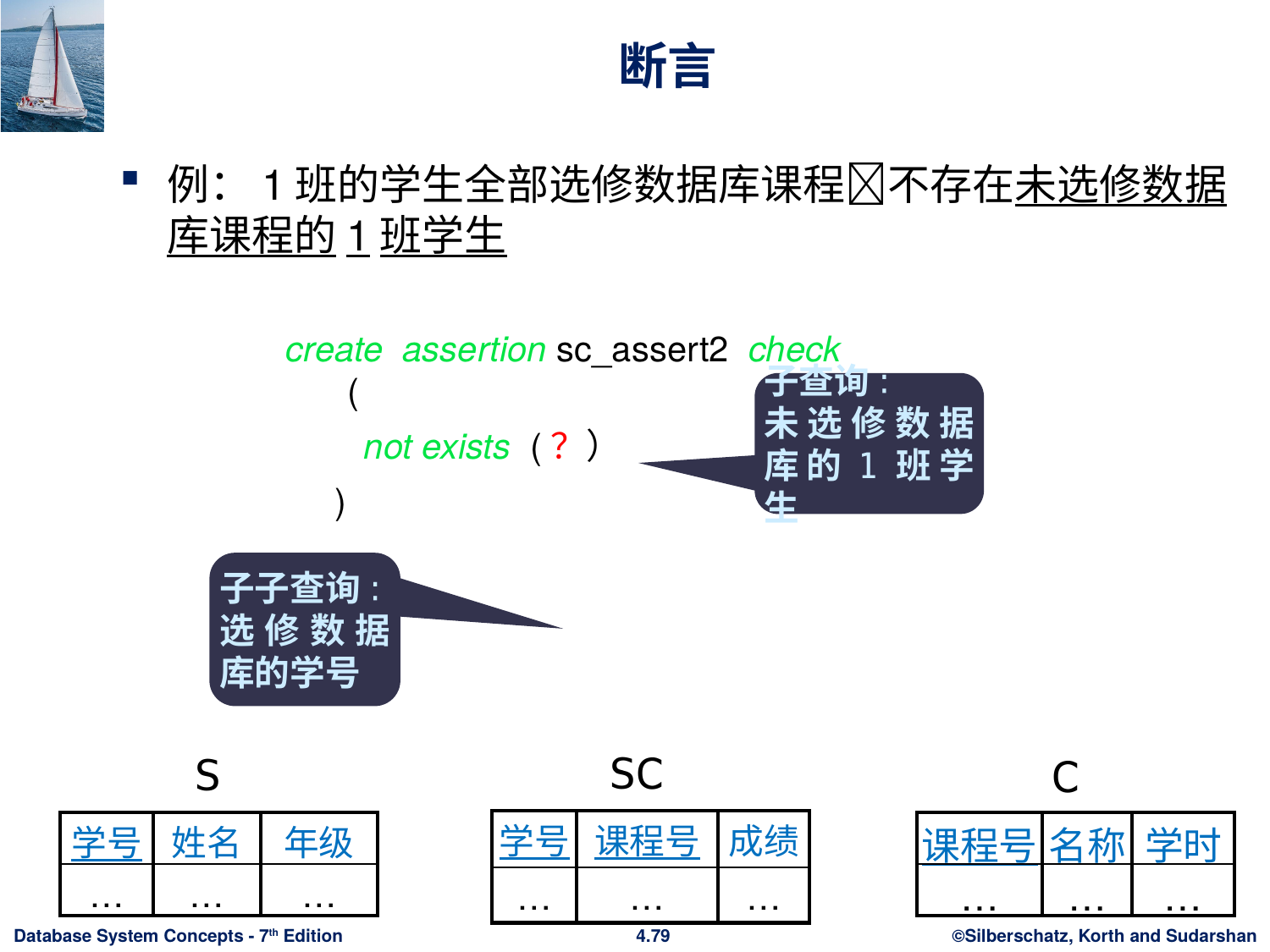

# 断言
例：1班的学生全部选修数据库课程⇔不存在未选修数据库课程的1班学生

create  assertion sc_assert2  check
   (
        not exists  (？）
     )

子查询:
未选修数据库的1班学生
子子查询:
选修数据库的学号
SC
S
C
| 学号 | 课程号 | 成绩 |
| --- | --- | --- |
| … | … | … |
| 学号 | 姓名 | 年级 |
| --- | --- | --- |
| … | … | … |
| 课程号 | 名称 | 学时 |
| --- | --- | --- |
| … | … | … |